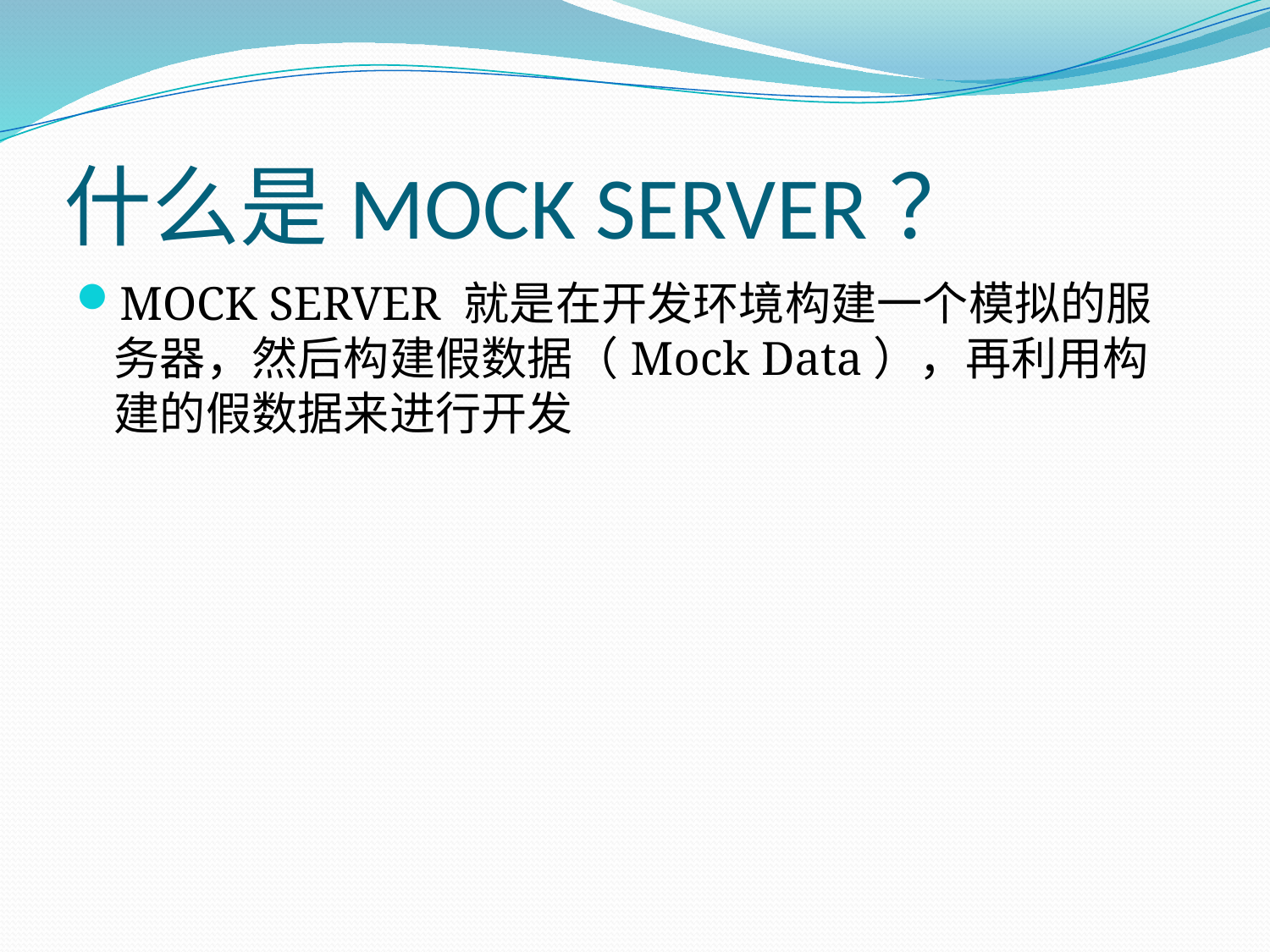

# 什么是MOCK SERVER？
MOCK SERVER 就是在开发环境构建一个模拟的服务器，然后构建假数据（Mock Data），再利用构建的假数据来进行开发